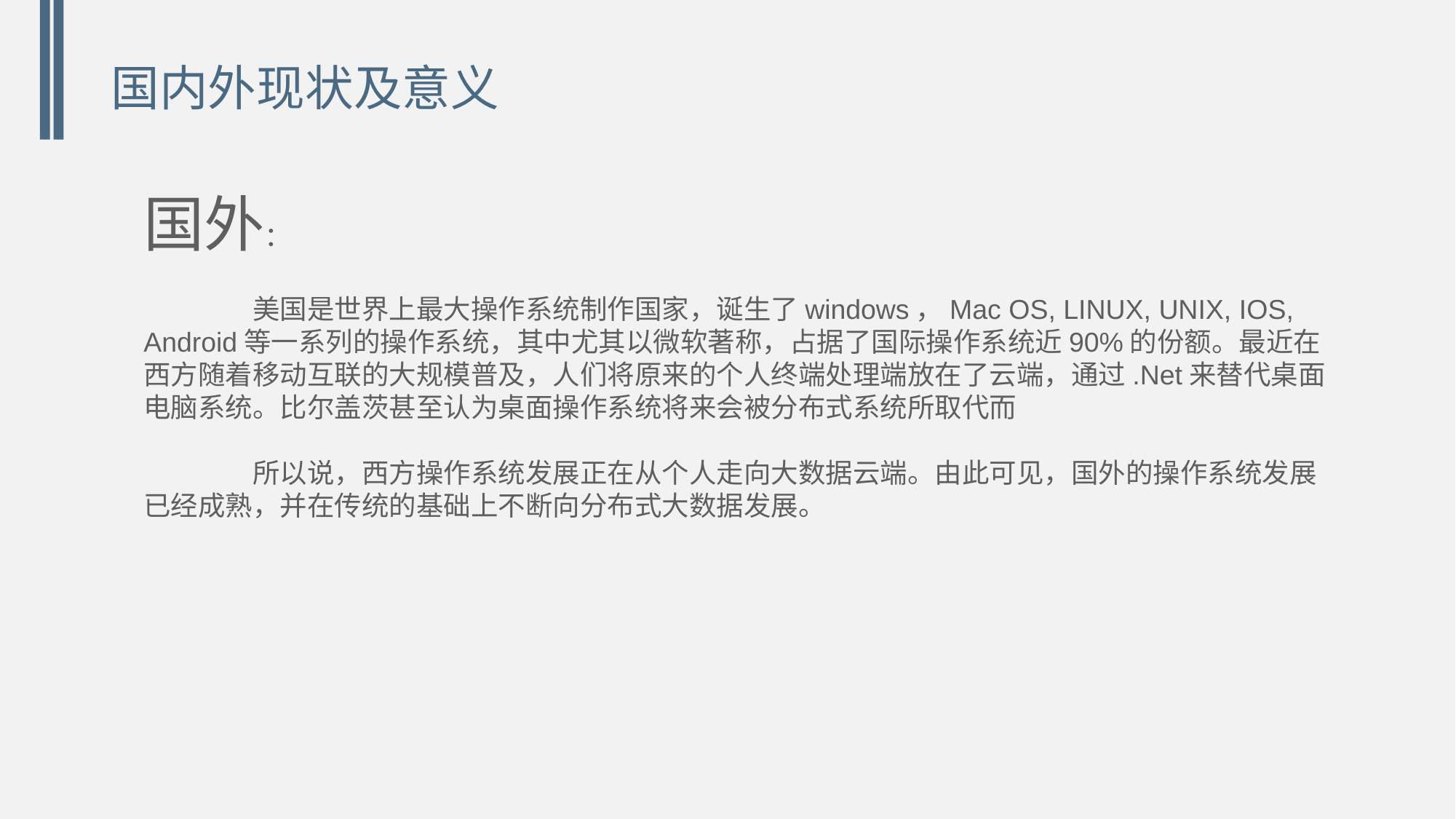

# 国内外现状及意义

国外：

	美国是世界上最大操作系统制作国家，诞生了windows，Mac OS, LINUX, UNIX, IOS, Android等一系列的操作系统，其中尤其以微软著称，占据了国际操作系统近90%的份额。最近在西方随着移动互联的大规模普及，人们将原来的个人终端处理端放在了云端，通过.Net来替代桌面电脑系统。比尔盖茨甚至认为桌面操作系统将来会被分布式系统所取代而

	所以说，西方操作系统发展正在从个人走向大数据云端。由此可见，国外的操作系统发展已经成熟，并在传统的基础上不断向分布式大数据发展。